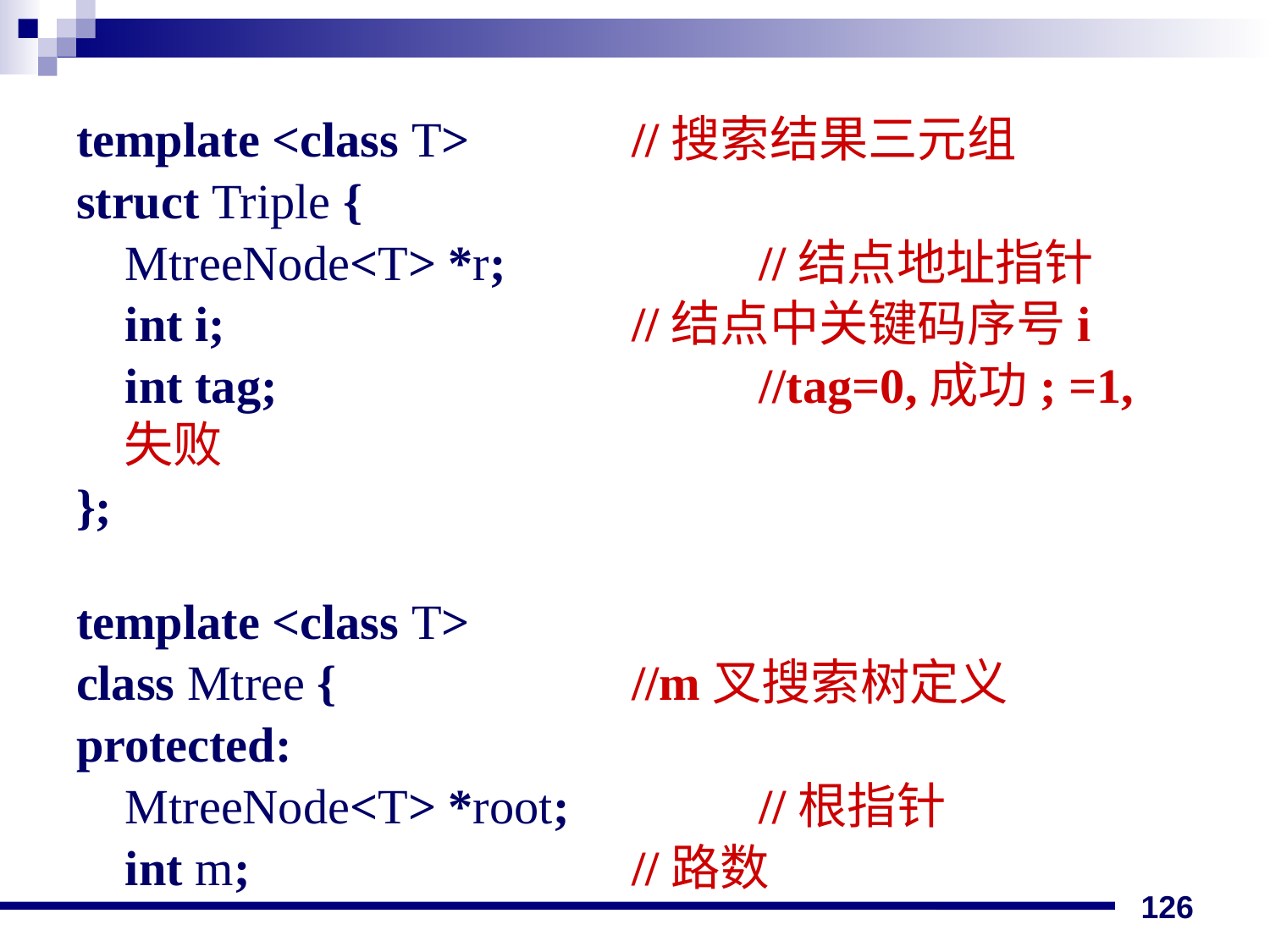

template <class T>		//搜索结果三元组
struct Triple {
    MtreeNode<T> *r;		//结点地址指针
    int i; 				//结点中关键码序号i
    int tag;				//tag=0,成功; =1,失败
};

template <class T>
class Mtree {			//m叉搜索树定义
protected:
    MtreeNode<T> *root;		//根指针
    int m;				//路数
126